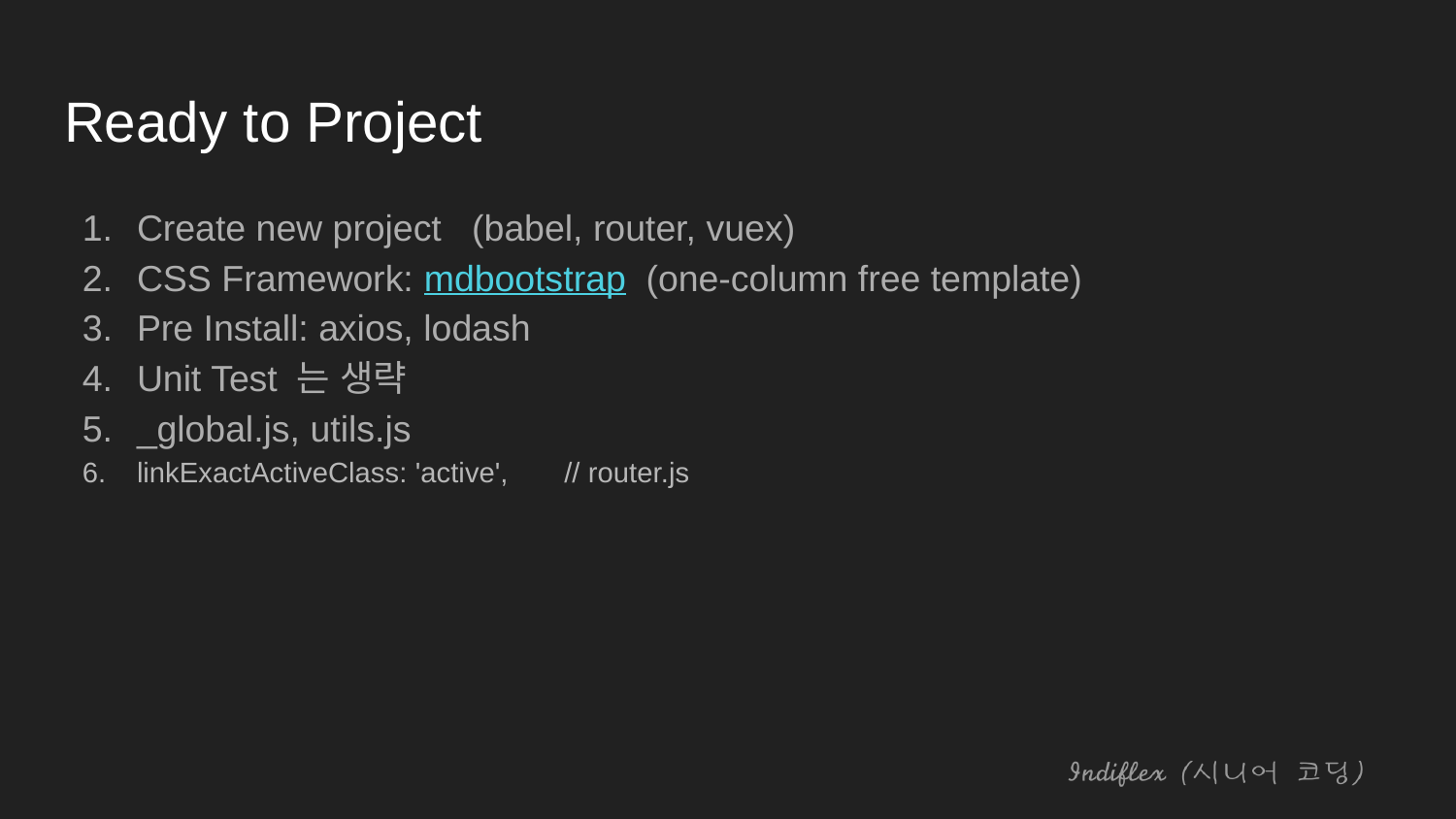

# Ready to Project
Create new project   (babel, router, vuex)
CSS Framework: mdbootstrap  (one-column free template)
Pre Install: axios, lodash
Unit Test 는 생략
_global.js, utils.js
linkExactActiveClass: 'active',       // router.js